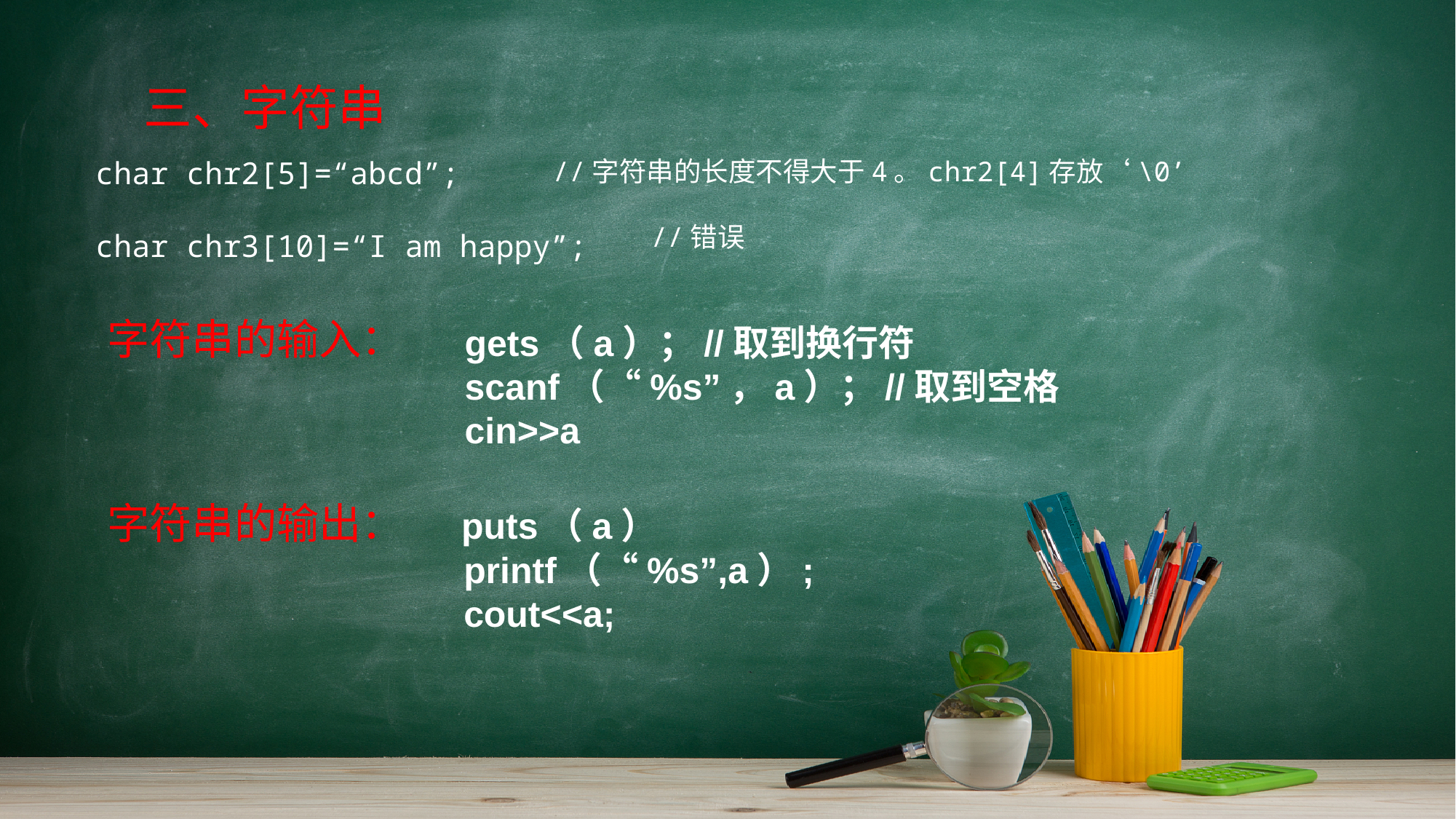

三、字符串
//字符串的长度不得大于4。chr2[4]存放‘\0’

      //错误
char chr2[5]=“abcd”;

char chr3[10]=“I am happy”;

字符串的输入：
gets（a）；//取到换行符
scanf（“%s”，a）；//取到空格
cin>>a
字符串的输出：     puts（a）
                                   printf（“%s”,a）;
                                   cout<<a;